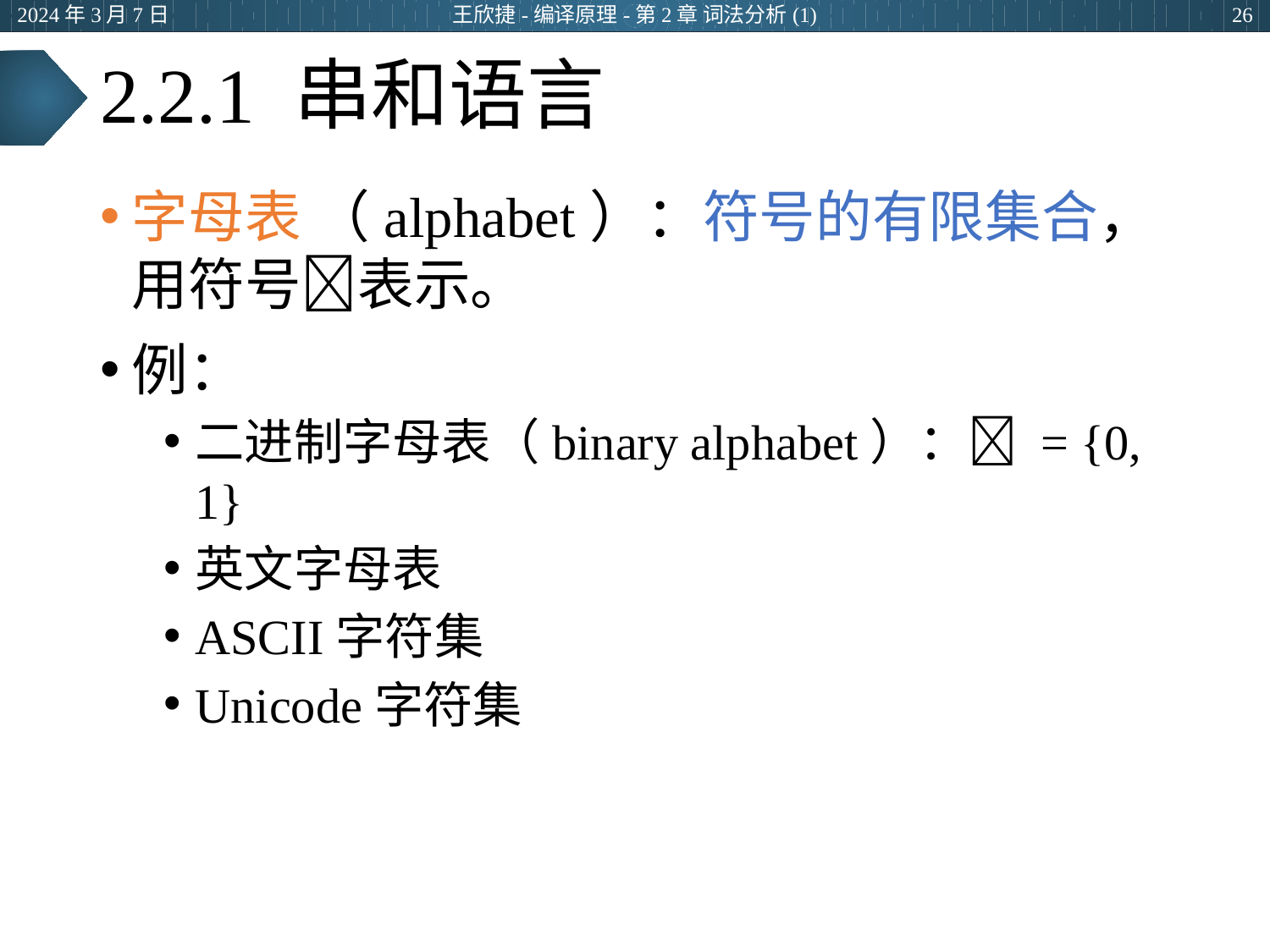

2024年3月7日
王欣捷-编译原理-第2章 词法分析(1)
26
# 2.2.1 串和语言
字母表 （alphabet）：符号的有限集合，用符号∑表示。
例：
二进制字母表（binary alphabet）：∑ = {0, 1}
英文字母表
ASCII字符集
Unicode字符集